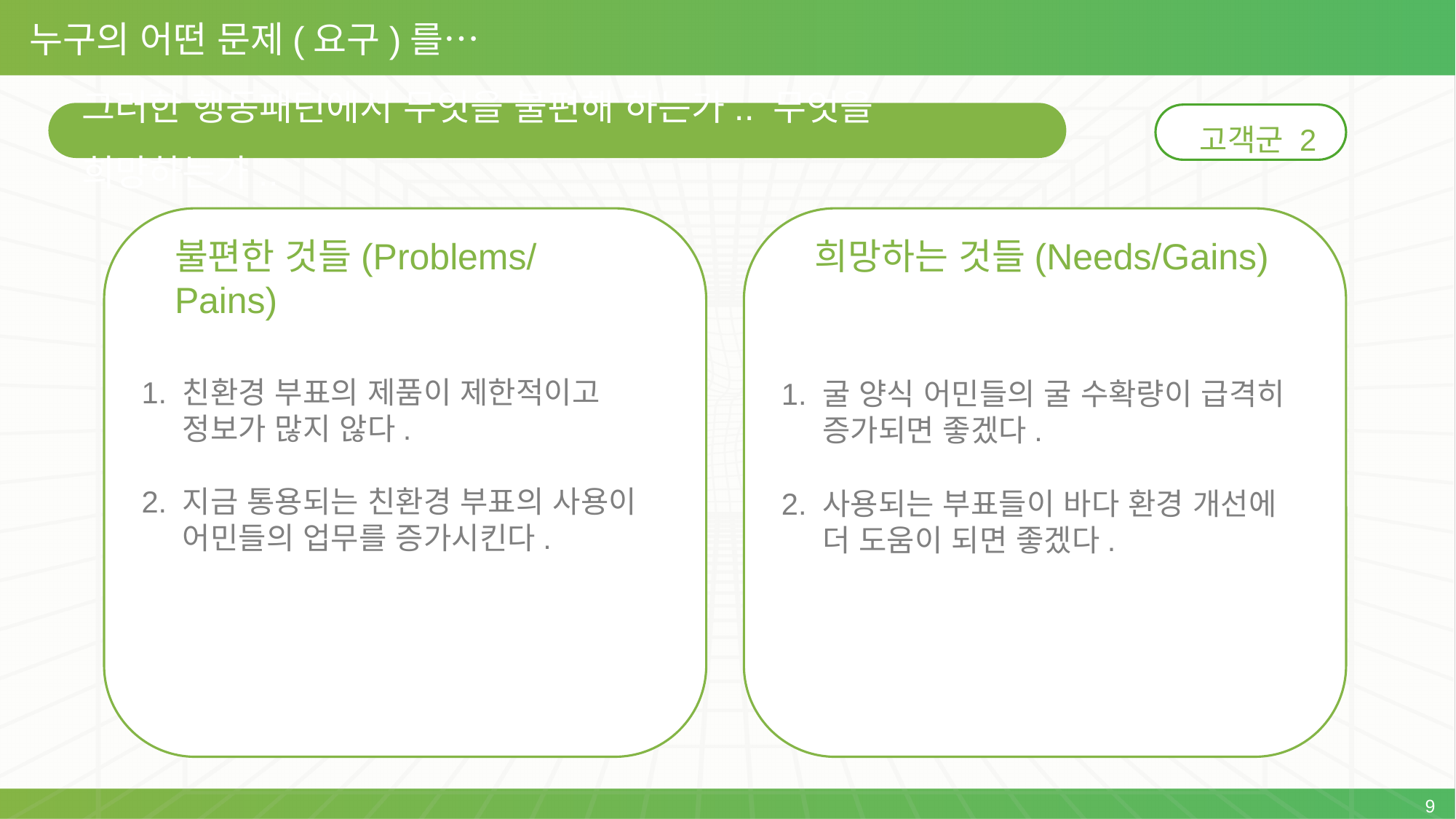

누구의 어떤 문제(요구)를…
그러한 행동패턴에서 무엇을 불편해 하는가.. 무엇을 희망하는가..
고객군 2
친환경 부표의 제품이 제한적이고 정보가 많지 않다.

지금 통용되는 친환경 부표의 사용이 어민들의 업무를 증가시킨다.

굴 양식 어민들의 굴 수확량이 급격히 증가되면 좋겠다.

사용되는 부표들이 바다 환경 개선에 더 도움이 되면 좋겠다.

불편한 것들(Problems/Pains)
희망하는 것들(Needs/Gains)
9